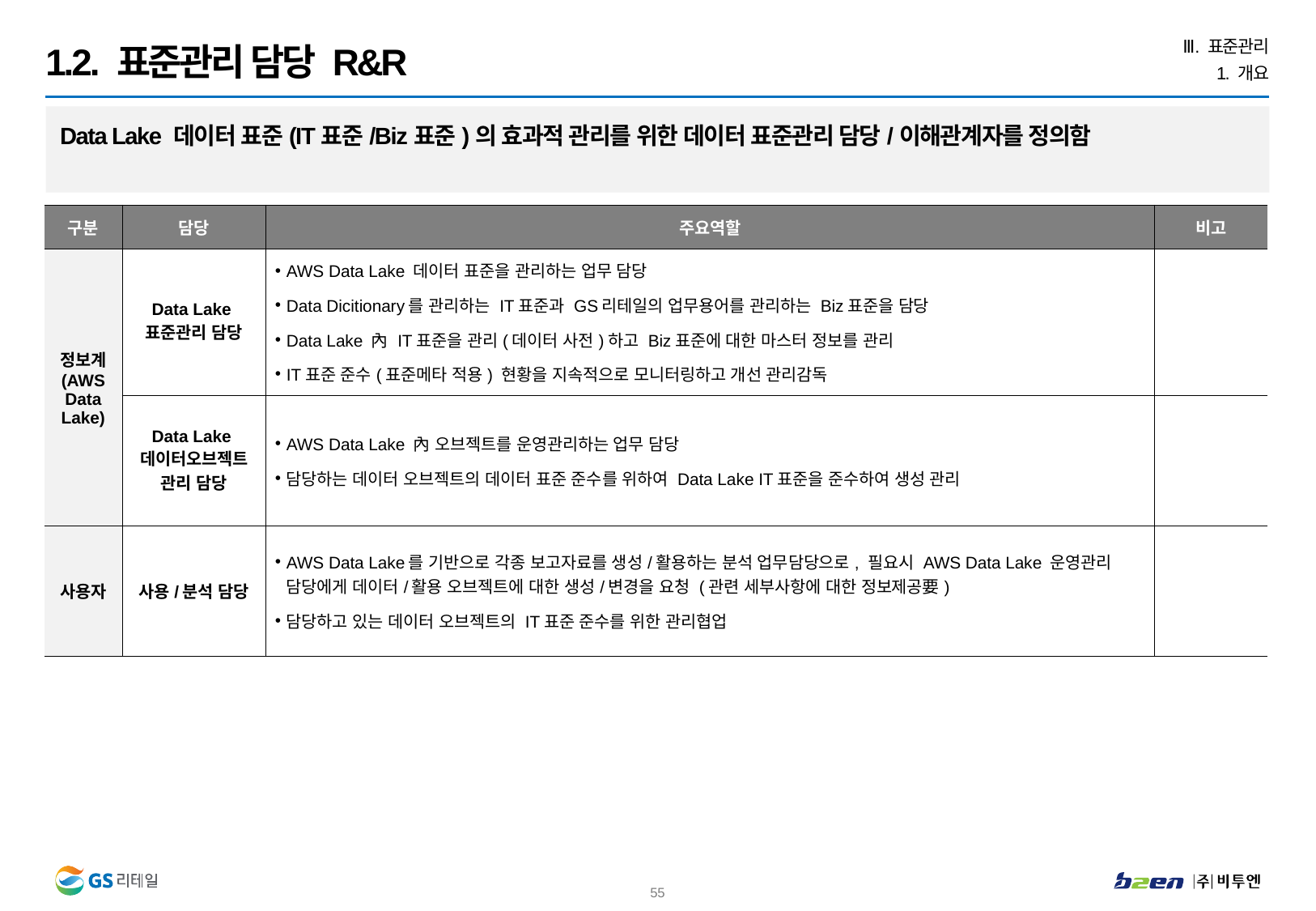

Ⅲ. 표준관리
1. 개요
1.2. 표준관리 담당 R&R
Data Lake 데이터 표준(IT표준/Biz표준)의 효과적 관리를 위한 데이터 표준관리 담당/이해관계자를 정의함
| 구분 | 담당 | 주요역할 | 비고 |
| --- | --- | --- | --- |
| 정보계 (AWS Data Lake) | Data Lake 표준관리 담당 | AWS Data Lake 데이터 표준을 관리하는 업무 담당 Data Dicitionary를 관리하는 IT표준과 GS리테일의 업무용어를 관리하는 Biz표준을 담당 Data Lake 內 IT표준을 관리(데이터 사전)하고 Biz표준에 대한 마스터 정보를 관리 IT표준 준수(표준메타 적용) 현황을 지속적으로 모니터링하고 개선 관리감독 |  |
|  | Data Lake 데이터오브젝트 관리 담당 | AWS Data Lake 內 오브젝트를 운영관리하는 업무 담당 담당하는 데이터 오브젝트의 데이터 표준 준수를 위하여 Data Lake IT표준을 준수하여 생성 관리 |  |
| 사용자 | 사용/분석 담당 | AWS Data Lake를 기반으로 각종 보고자료를 생성/활용하는 분석 업무담당으로, 필요시 AWS Data Lake 운영관리 담당에게 데이터/활용 오브젝트에 대한 생성/변경을 요청 (관련 세부사항에 대한 정보제공要) 담당하고 있는 데이터 오브젝트의 IT표준 준수를 위한 관리협업 |  |
55